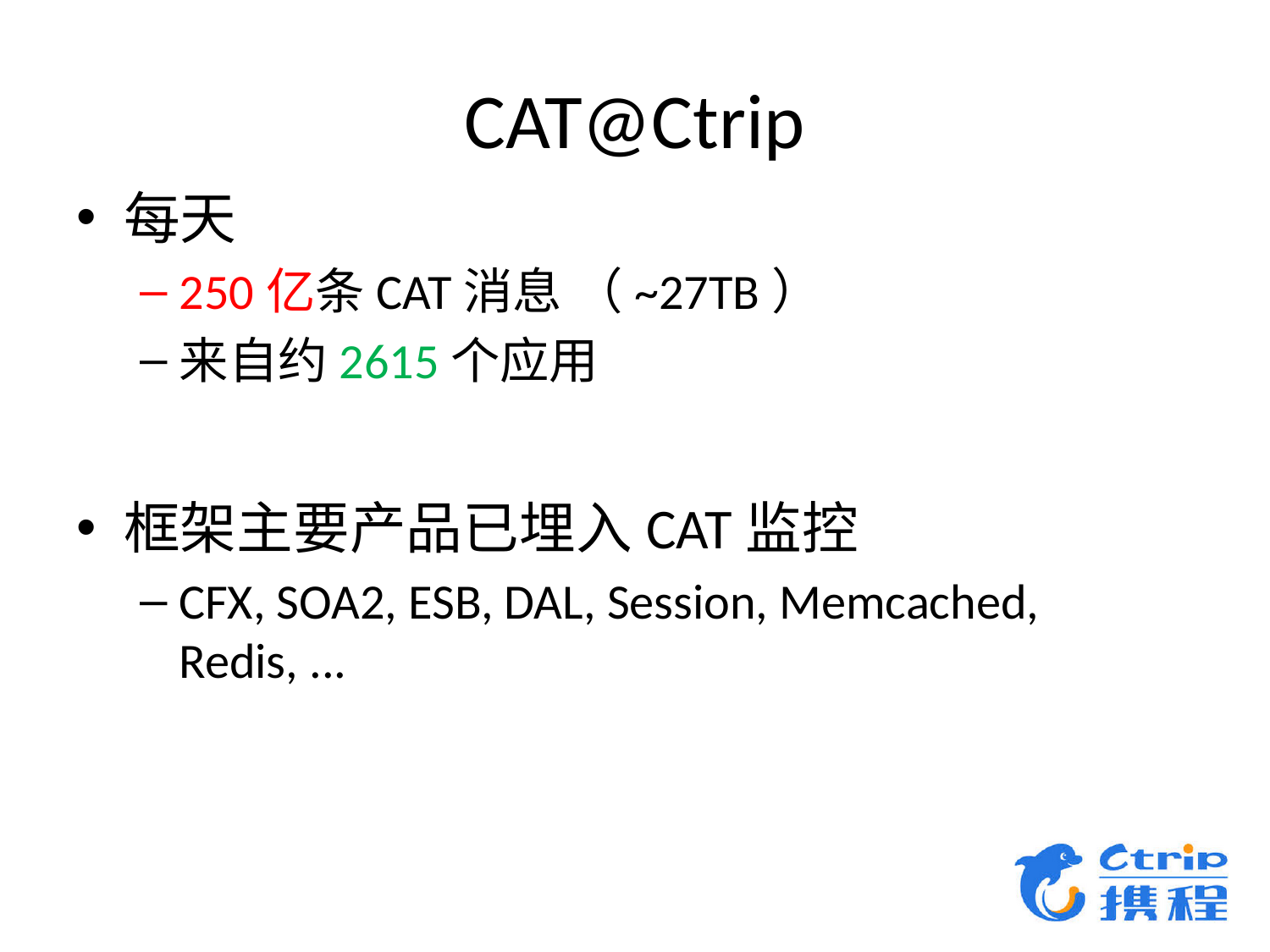

# CAT@Ctrip
每天
250亿条CAT消息 （~27TB）
来自约2615个应用

框架主要产品已埋入CAT监控
CFX, SOA2, ESB, DAL, Session, Memcached, Redis, ...